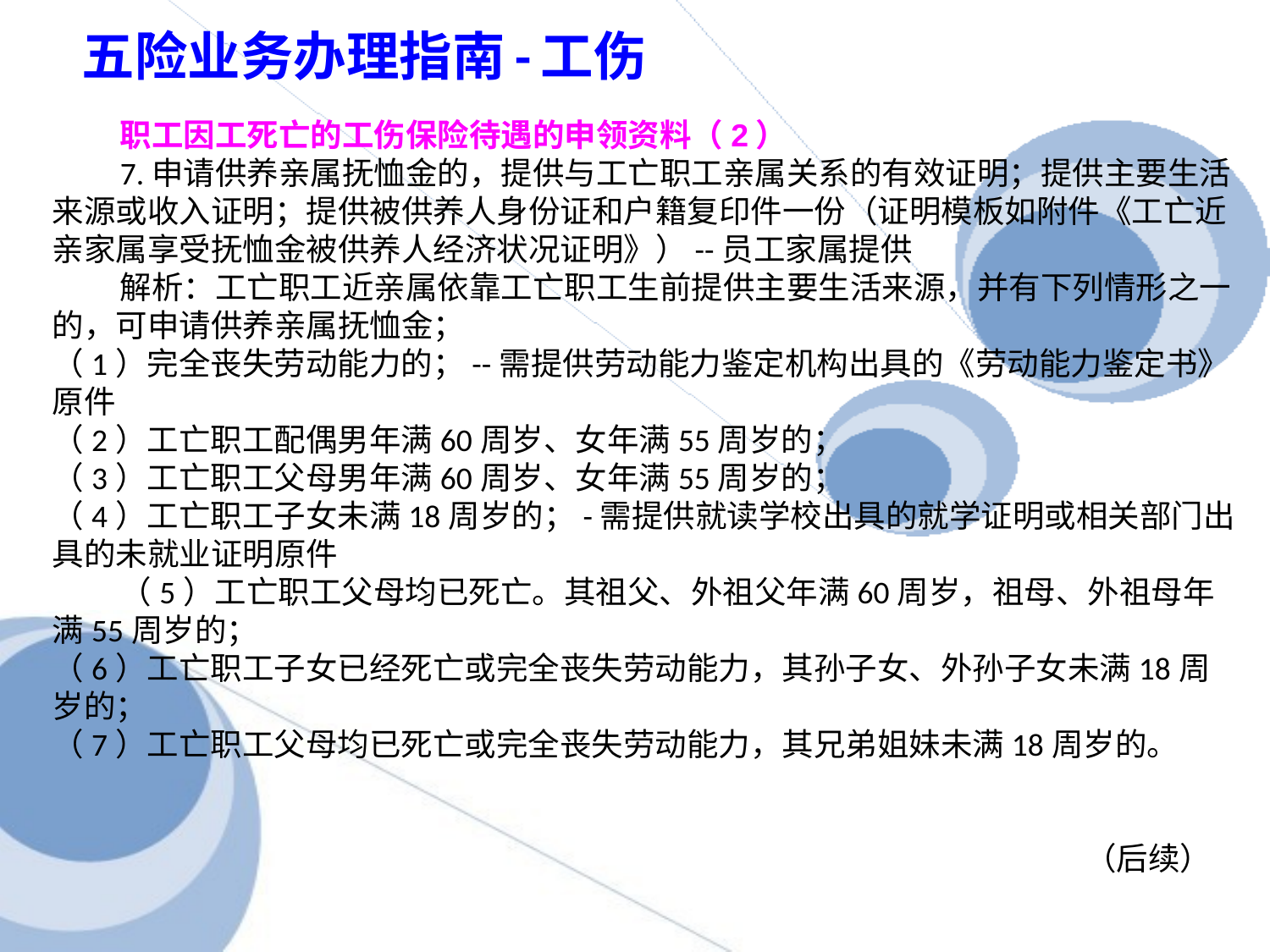

五险业务办理指南-工伤
职工因工死亡的工伤保险待遇的申领资料（2）
7.申请供养亲属抚恤金的，提供与工亡职工亲属关系的有效证明；提供主要生活来源或收入证明；提供被供养人身份证和户籍复印件一份（证明模板如附件《工亡近亲家属享受抚恤金被供养人经济状况证明》）--员工家属提供
解析：工亡职工近亲属依靠工亡职工生前提供主要生活来源，并有下列情形之一的，可申请供养亲属抚恤金；
（1）完全丧失劳动能力的；--需提供劳动能力鉴定机构出具的《劳动能力鉴定书》原件
（2）工亡职工配偶男年满60周岁、女年满55周岁的；
（3）工亡职工父母男年满60周岁、女年满55周岁的；
（4）工亡职工子女未满18周岁的；-需提供就读学校出具的就学证明或相关部门出具的未就业证明原件
（5）工亡职工父母均已死亡。其祖父、外祖父年满60周岁，祖母、外祖母年满55周岁的；
（6）工亡职工子女已经死亡或完全丧失劳动能力，其孙子女、外孙子女未满18周岁的；
（7）工亡职工父母均已死亡或完全丧失劳动能力，其兄弟姐妹未满18周岁的。

                                                                                                                                     （后续）